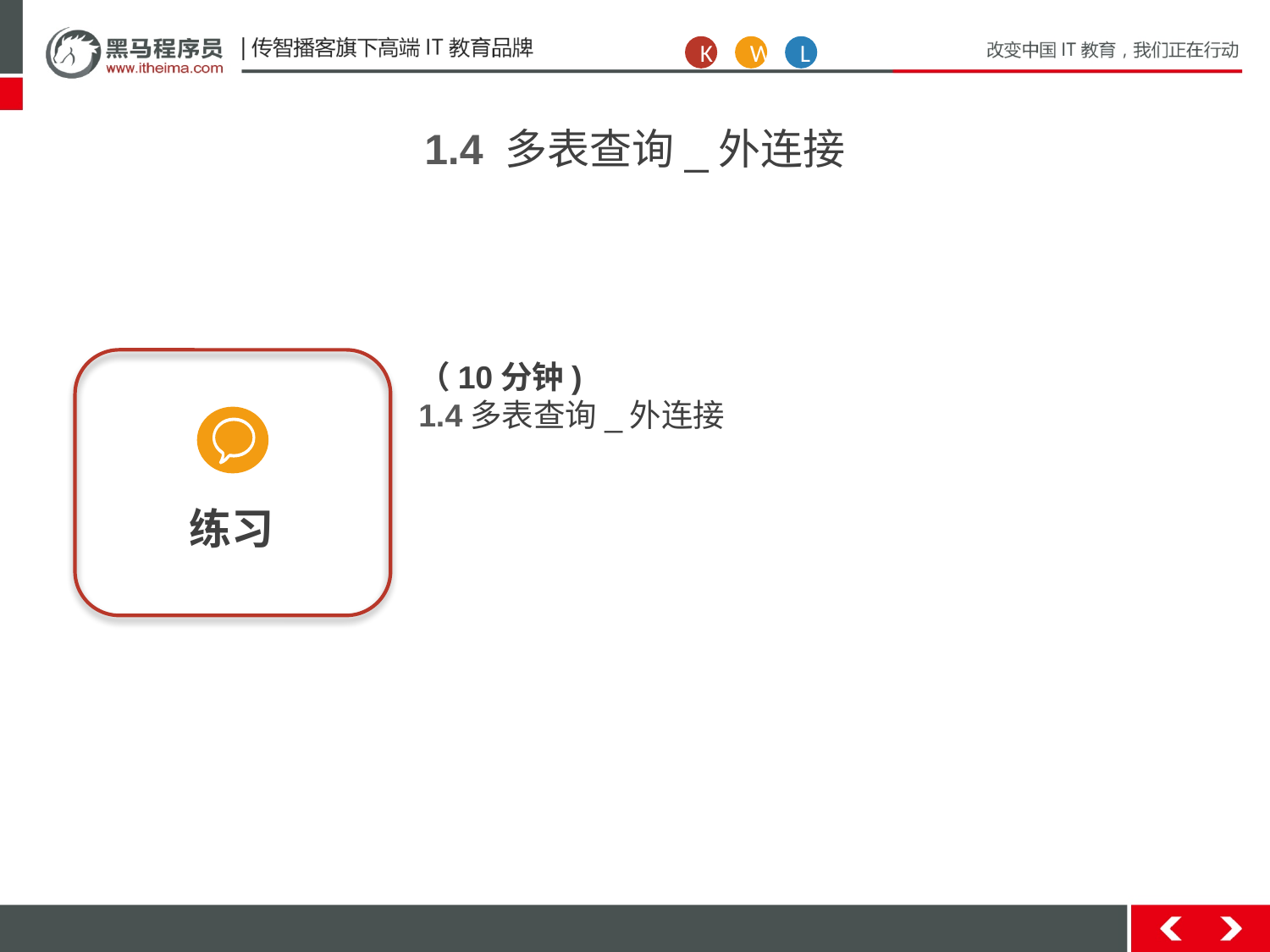

K
W
L
1.4 多表查询_外连接

练习
（10分钟)
1.4多表查询_外连接